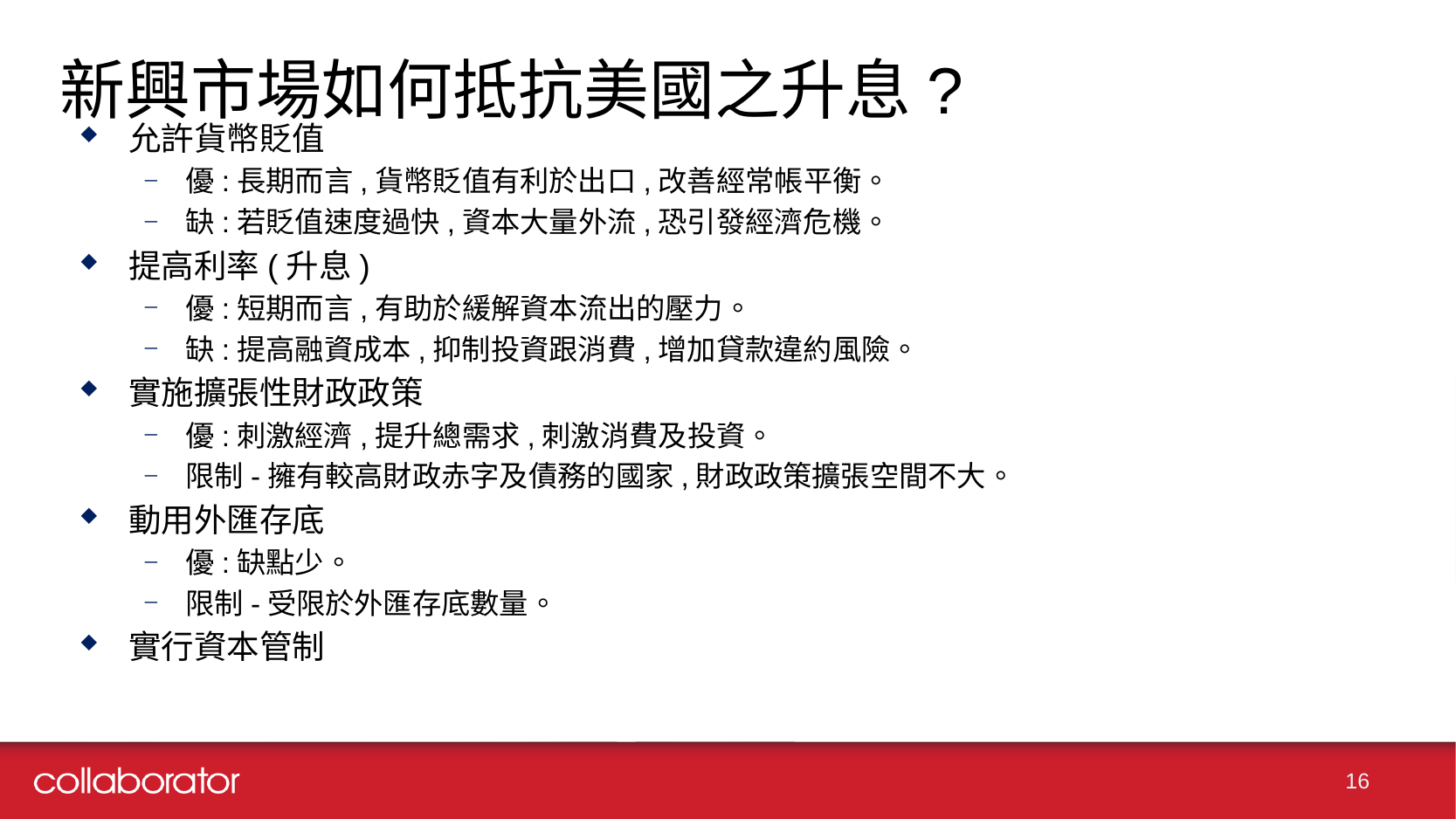

# 新興市場如何抵抗美國之升息?
允許貨幣貶值
優:長期而言,貨幣貶值有利於出口,改善經常帳平衡。
缺:若貶值速度過快,資本大量外流,恐引發經濟危機。
提高利率(升息)
優:短期而言,有助於緩解資本流出的壓力。
缺:提高融資成本,抑制投資跟消費,增加貸款違約風險。
實施擴張性財政政策
優:刺激經濟,提升總需求,刺激消費及投資。
限制-擁有較高財政赤字及債務的國家,財政政策擴張空間不大。
動用外匯存底
優:缺點少。
限制-受限於外匯存底數量。
實行資本管制

16